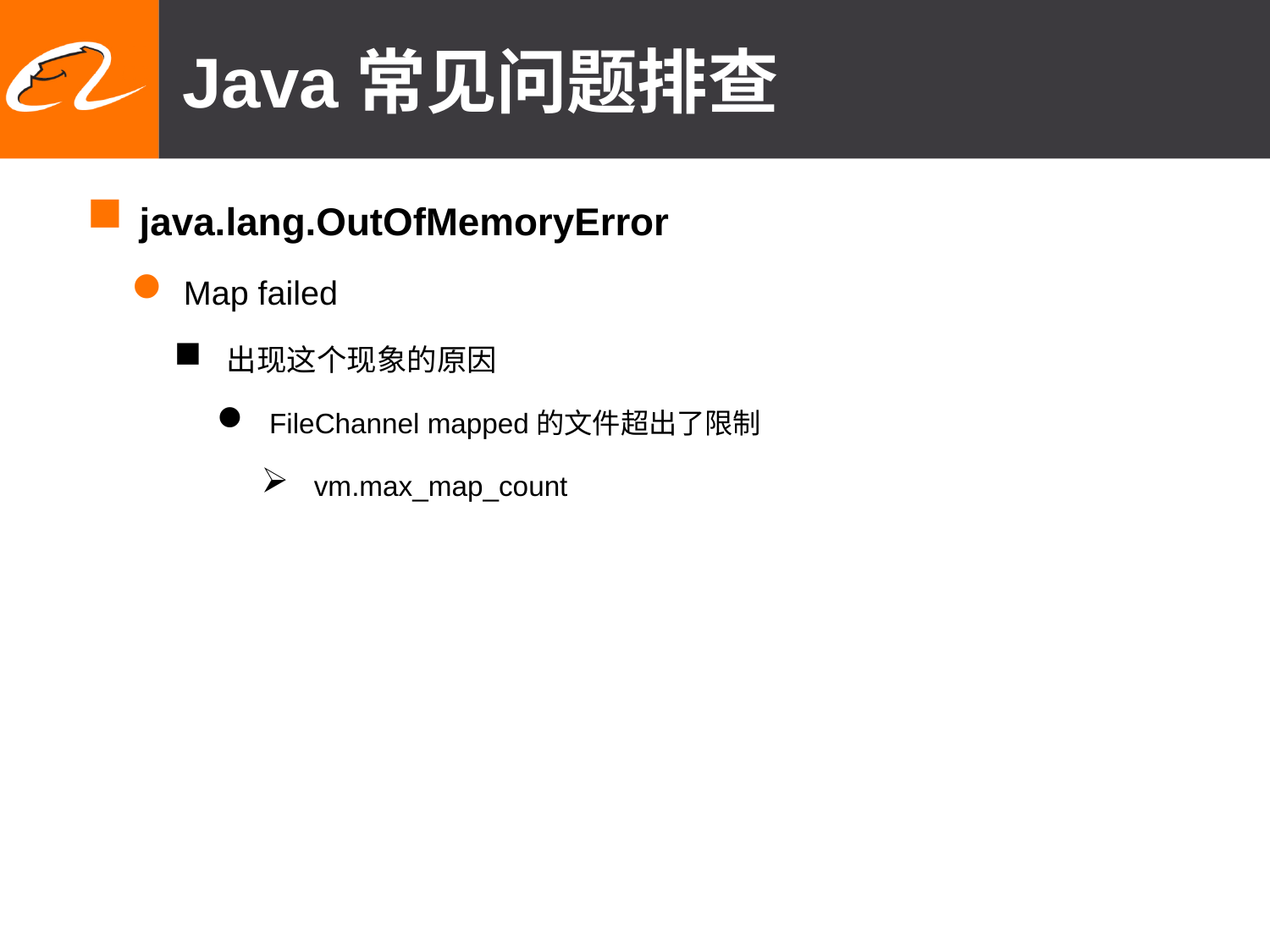

# Java常见问题排查
java.lang.OutOfMemoryError
Map failed
出现这个现象的原因
FileChannel mapped的文件超出了限制
vm.max_map_count